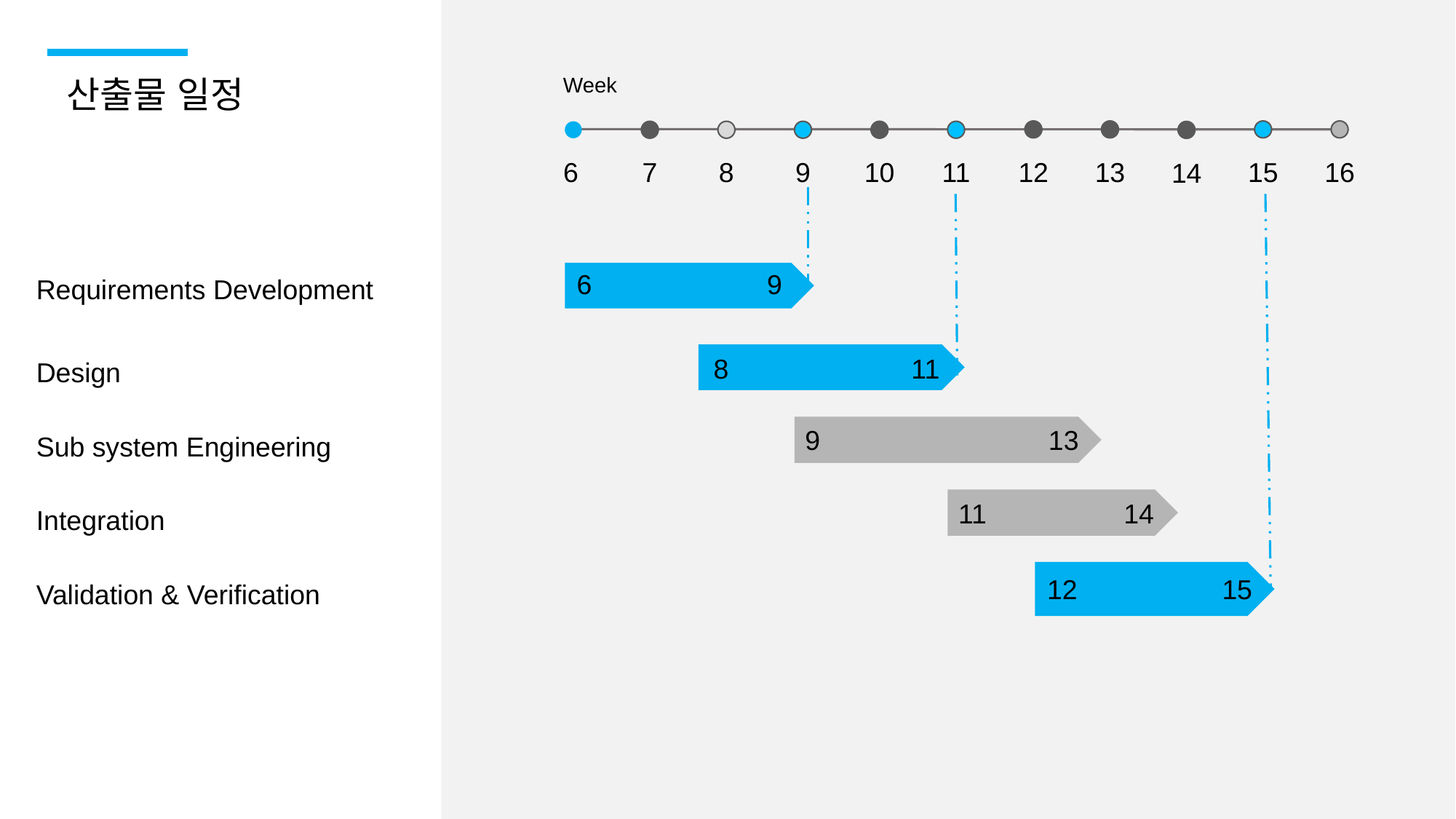

산출물 일정
Week

6
7
8
9
10
11
12
13
15
16
14
6                       9

Requirements Development

8                        11
Design

9                              13
Sub system Engineering

11                  14
Integration

12                   15
Validation & Verification